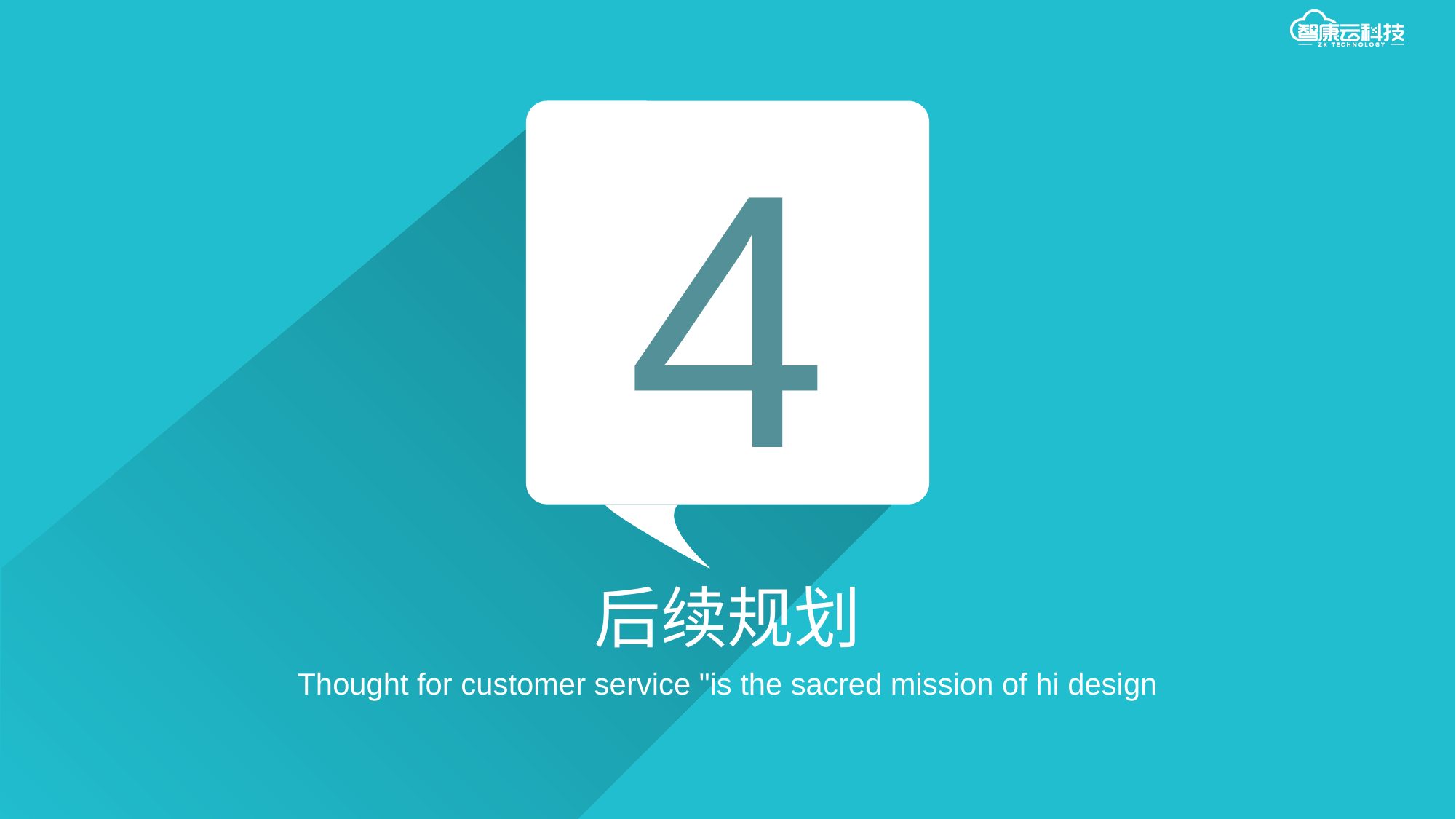

4

后续规划
Thought for customer service "is the sacred mission of hi design